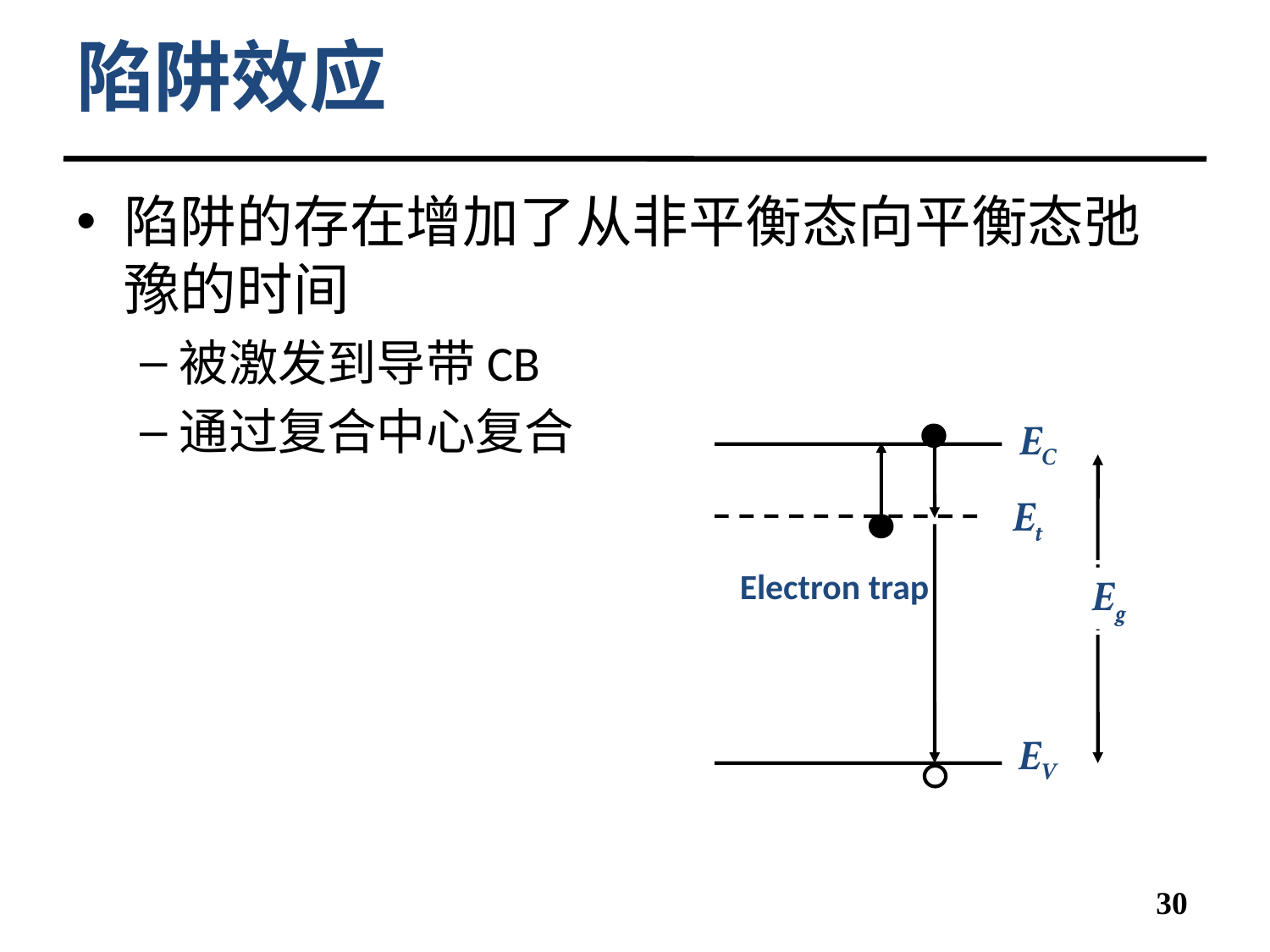

# 陷阱效应
陷阱的存在增加了从非平衡态向平衡态弛豫的时间
被激发到导带CB
通过复合中心复合
EC

Et

Electron trap
Eg
EV

30